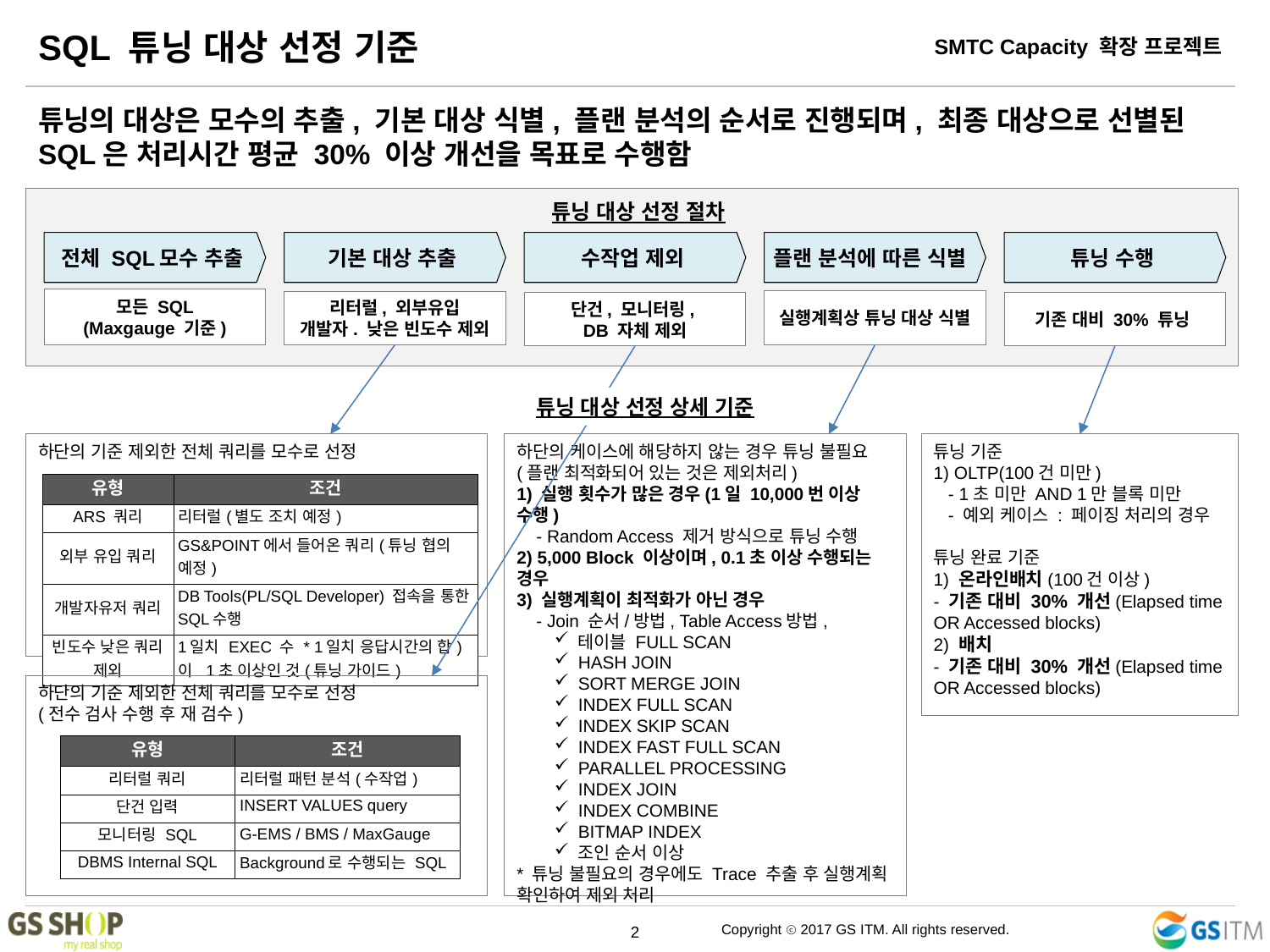

SMTC Capacity 확장 프로젝트
# SQL 튜닝 대상 선정 기준
튜닝의 대상은 모수의 추출, 기본 대상 식별, 플랜 분석의 순서로 진행되며, 최종 대상으로 선별된 SQL은 처리시간 평균 30% 이상 개선을 목표로 수행함

튜닝 대상 선정 절차
전체 SQL모수 추출
기본 대상 추출
수작업 제외
플랜 분석에 따른 식별
튜닝 수행
모든 SQL
(Maxgauge 기준)
실행계획상 튜닝 대상 식별
리터럴, 외부유입
개발자. 낮은 빈도수 제외
기존 대비 30% 튜닝
단건, 모니터링,
DB 자체 제외
튜닝 대상 선정 상세 기준
하단의 기준 제외한 전체 쿼리를 모수로 선정
튜닝 기준
1) OLTP(100건 미만)
   - 1초 미만 AND 1만 블록 미만
   - 예외 케이스 : 페이징 처리의 경우

튜닝 완료 기준
1) 온라인배치(100건 이상)
- 기존 대비 30% 개선(Elapsed time OR Accessed blocks)
2) 배치
- 기존 대비 30% 개선(Elapsed time OR Accessed blocks)
하단의 케이스에 해당하지 않는 경우 튜닝 불필요
(플랜 최적화되어 있는 것은 제외처리)
1) 실행 횟수가 많은 경우(1일 10,000번 이상 수행)
    - Random Access 제거 방식으로 튜닝 수행
2) 5,000 Block 이상이며, 0.1초 이상 수행되는 경우
3) 실행계획이 최적화가 아닌 경우
    - Join 순서/방법, Table Access방법,
테이블 FULL SCAN
HASH JOIN
SORT MERGE JOIN
INDEX FULL SCAN
INDEX SKIP SCAN
INDEX FAST FULL SCAN
PARALLEL PROCESSING
INDEX JOIN
INDEX COMBINE
BITMAP INDEX
조인 순서 이상
* 튜닝 불필요의 경우에도 Trace 추출 후 실행계획 확인하여 제외 처리
| 유형 | 조건 |
| --- | --- |
| ARS 쿼리 | 리터럴(별도 조치 예정) |
| 외부 유입 쿼리 | GS&POINT에서 들어온 쿼리(튜닝 협의 예정) |
| 개발자유저 쿼리 | DB Tools(PL/SQL Developer) 접속을 통한 SQL수행 |
| 빈도수 낮은 쿼리 제외 | 1일치 EXEC 수 \* 1일치 응답시간의 합) 이 1초 이상인 것(튜닝 가이드) |
하단의 기준 제외한 전체 쿼리를 모수로 선정
(전수 검사 수행 후 재 검수)

| 유형 | 조건 |
| --- | --- |
| 리터럴 쿼리 | 리터럴 패턴 분석(수작업) |
| 단건 입력 | INSERT VALUES query |
| 모니터링 SQL | G-EMS / BMS / MaxGauge |
| DBMS Internal SQL | Background로 수행되는 SQL |